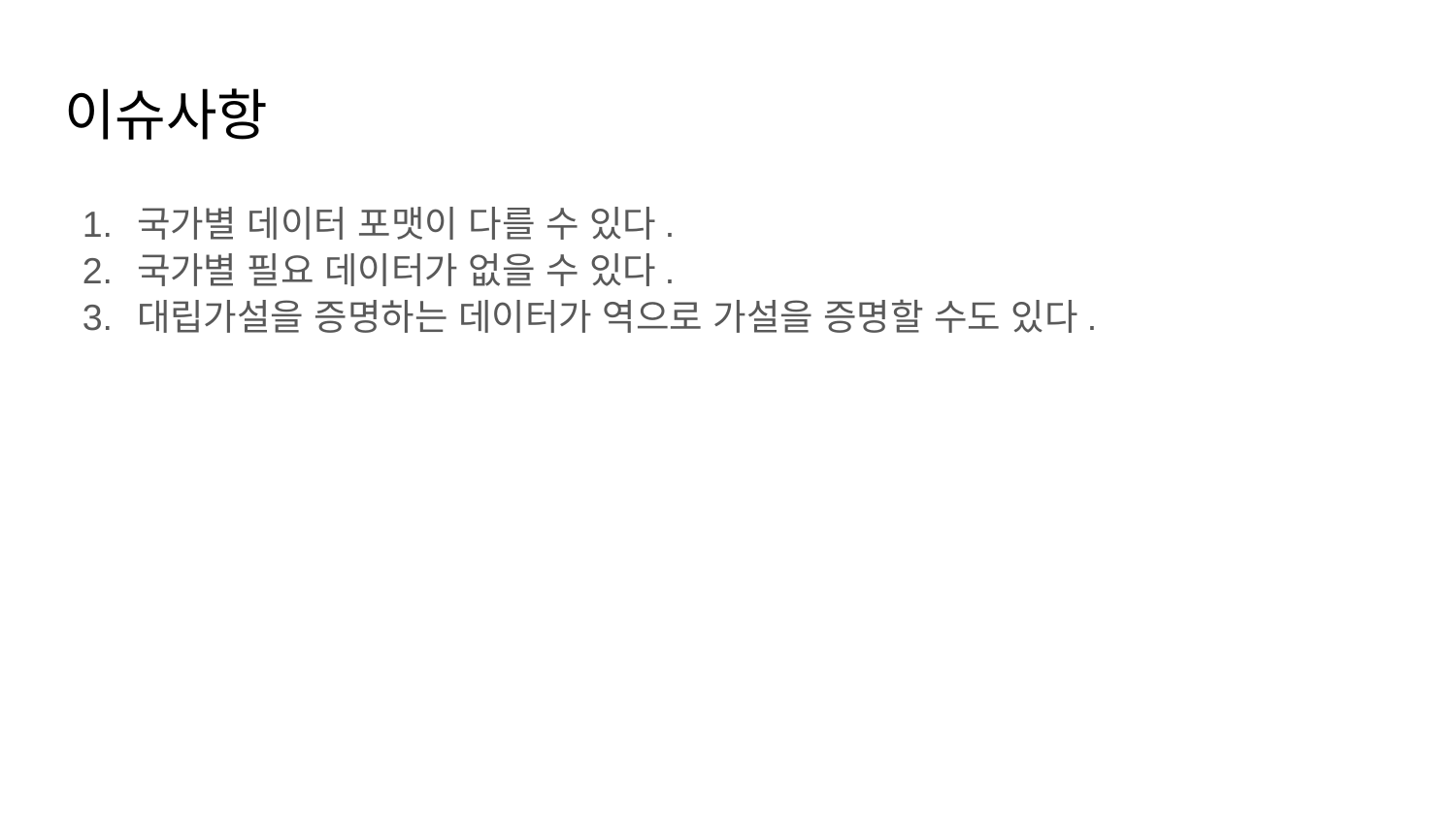

# 이슈사항
국가별 데이터 포맷이 다를 수 있다.
국가별 필요 데이터가 없을 수 있다.
대립가설을 증명하는 데이터가 역으로 가설을 증명할 수도 있다.